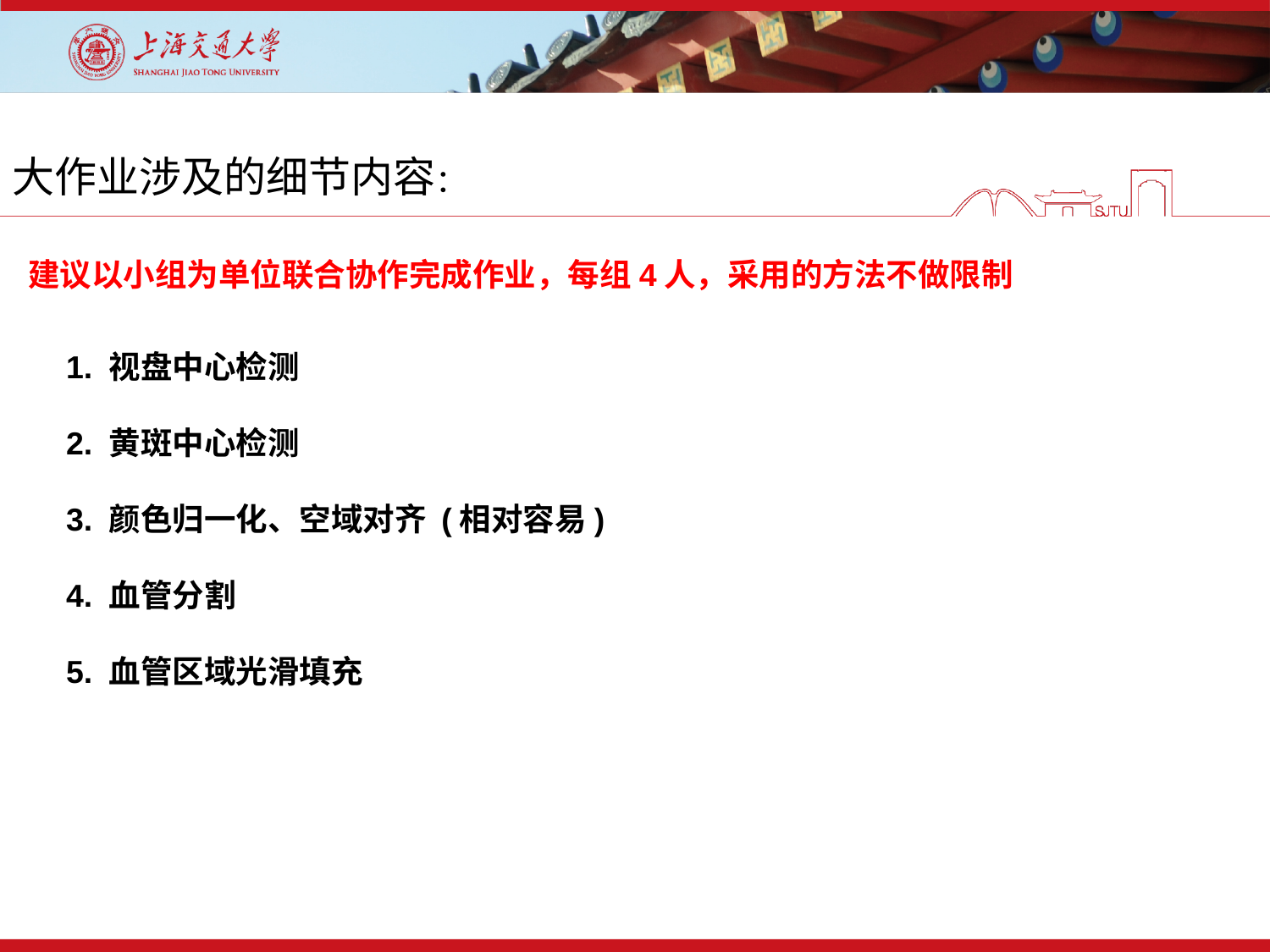

大作业涉及的细节内容：
建议以小组为单位联合协作完成作业，每组4人，采用的方法不做限制
1. 视盘中心检测

2. 黄斑中心检测

3. 颜色归一化、空域对齐 (相对容易)

4. 血管分割

5. 血管区域光滑填充